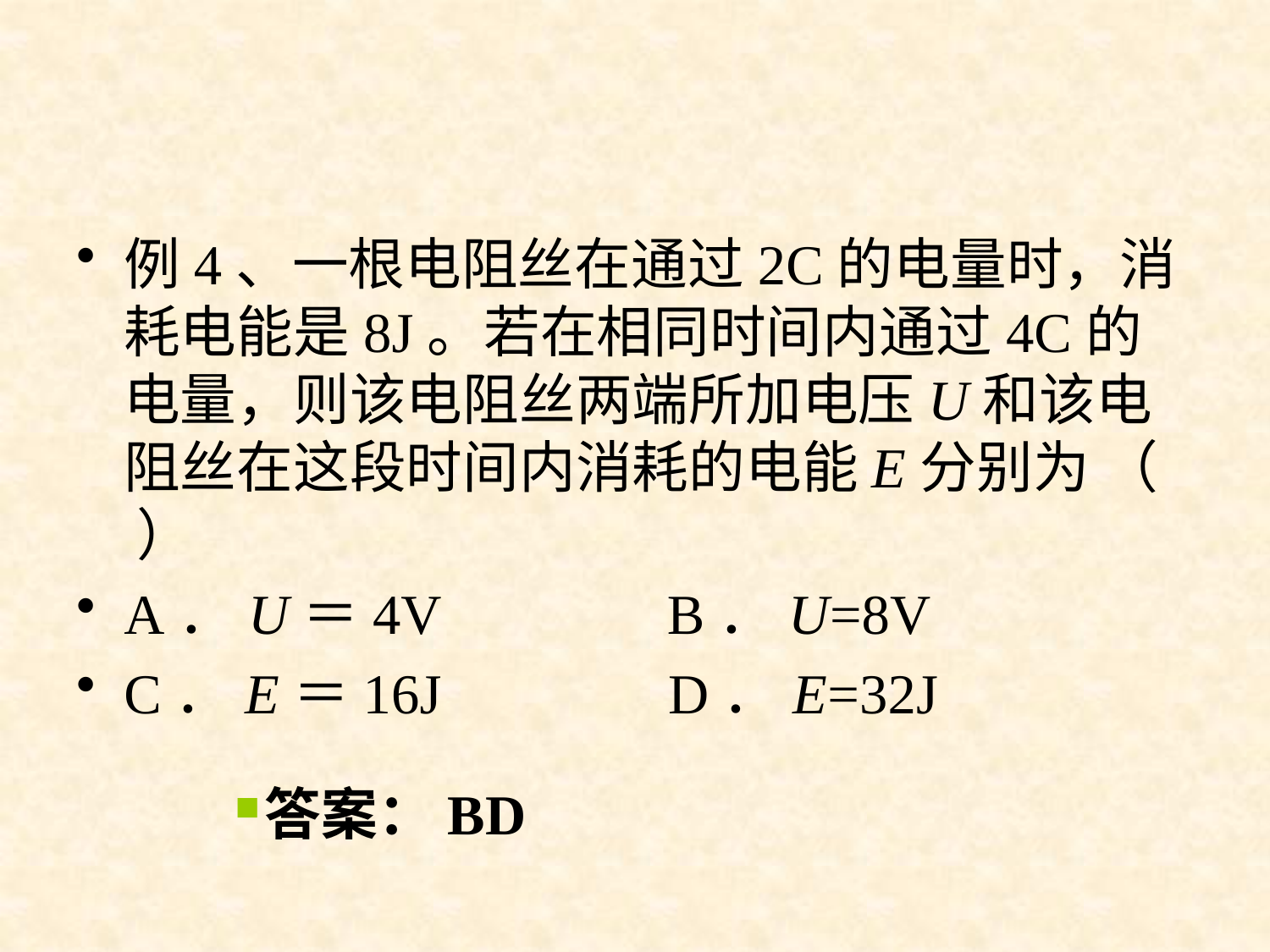

例4、一根电阻丝在通过2C的电量时，消耗电能是8J。若在相同时间内通过4C的电量，则该电阻丝两端所加电压U和该电阻丝在这段时间内消耗的电能E分别为 （  ）
A．U＝4V                B．U=8V
C．E＝16J                D．E=32J
答案：BD